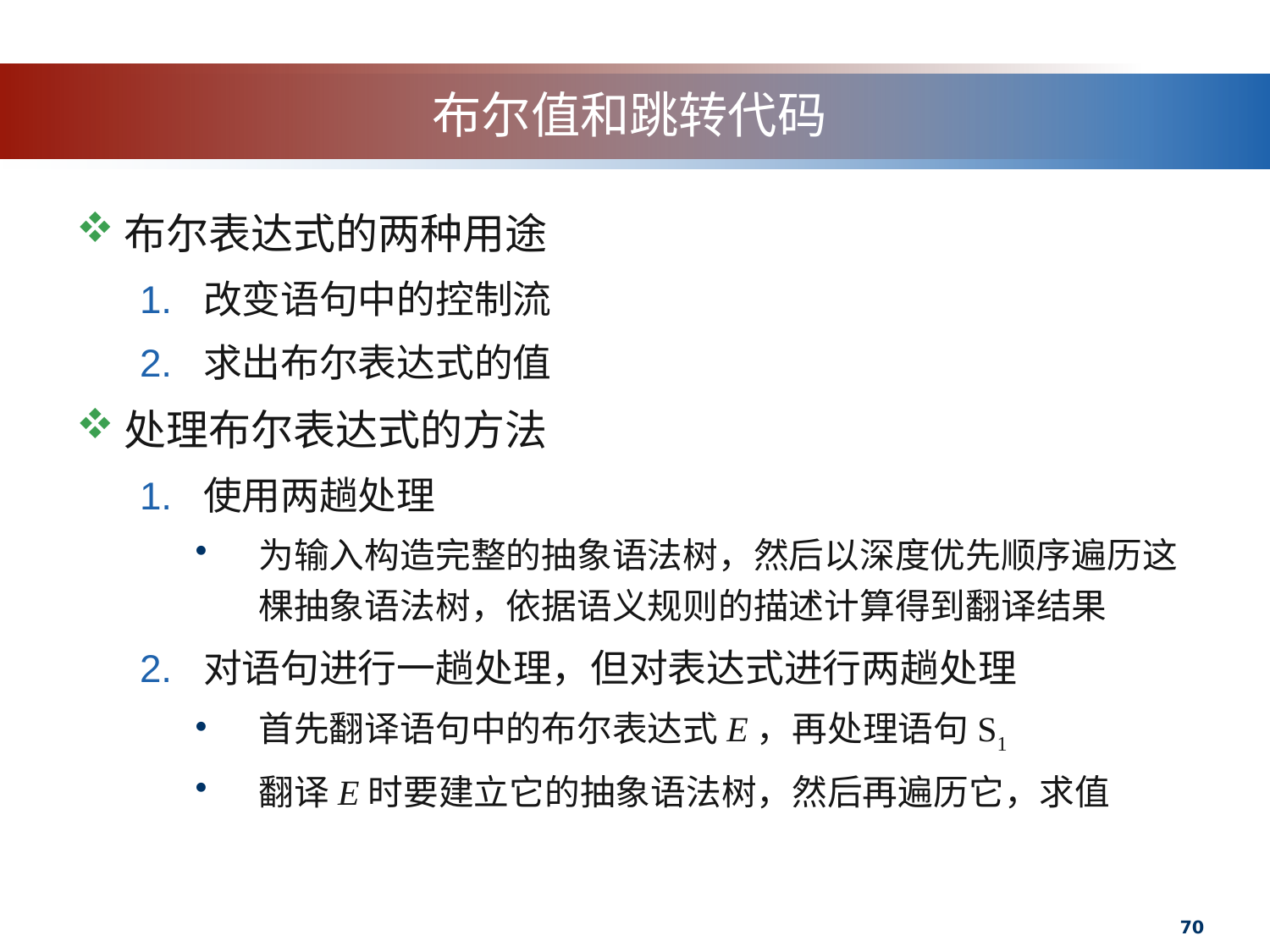

# 布尔值和跳转代码
布尔表达式的两种用途
改变语句中的控制流
求出布尔表达式的值
处理布尔表达式的方法
使用两趟处理
为输入构造完整的抽象语法树，然后以深度优先顺序遍历这棵抽象语法树，依据语义规则的描述计算得到翻译结果
对语句进行一趟处理，但对表达式进行两趟处理
首先翻译语句中的布尔表达式E，再处理语句S1
翻译E时要建立它的抽象语法树，然后再遍历它，求值
70